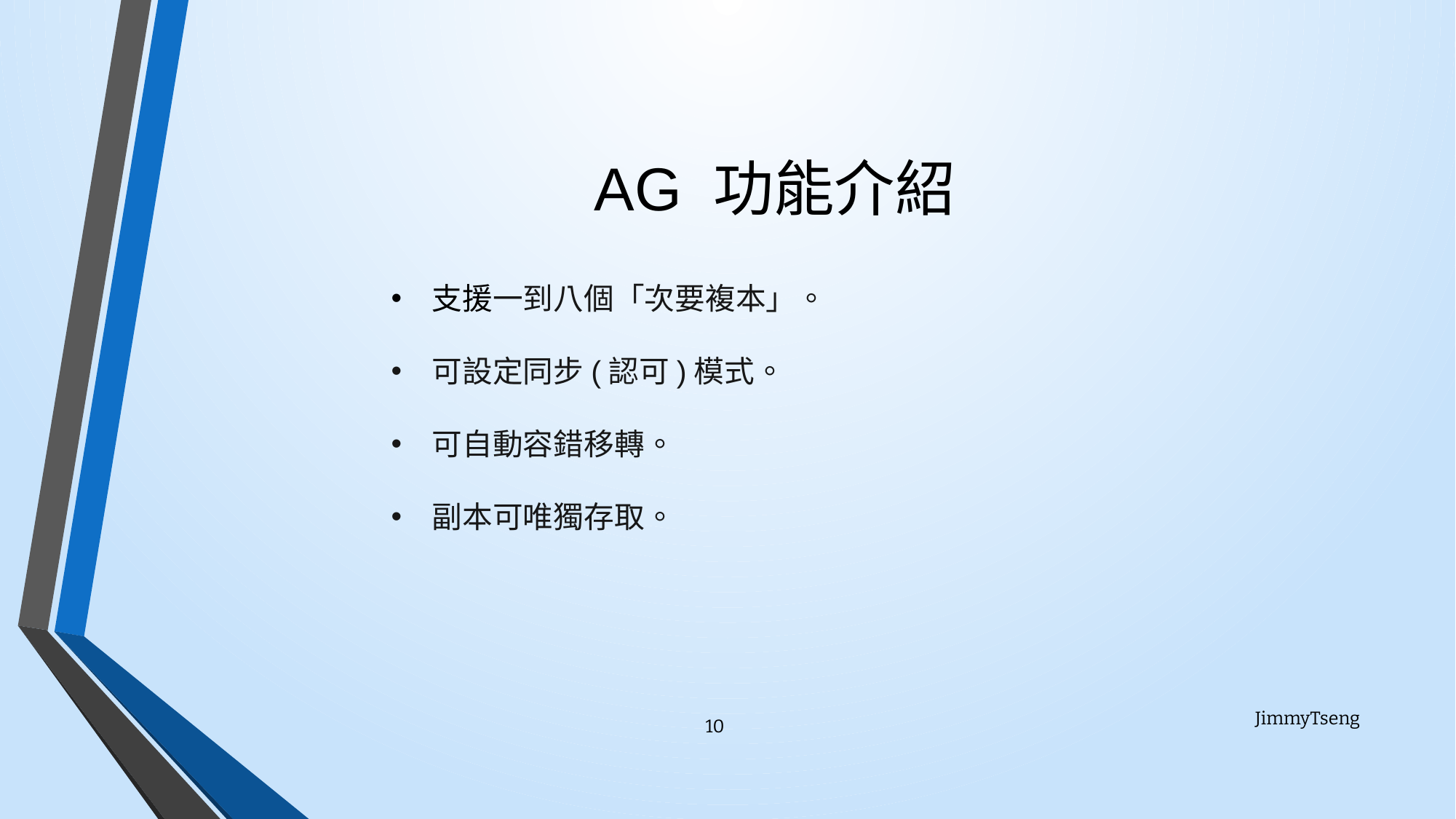

# AG 功能介紹
支援一到八個「次要複本」。

可設定同步(認可)模式。

可自動容錯移轉。

副本可唯獨存取。
JimmyTseng
10